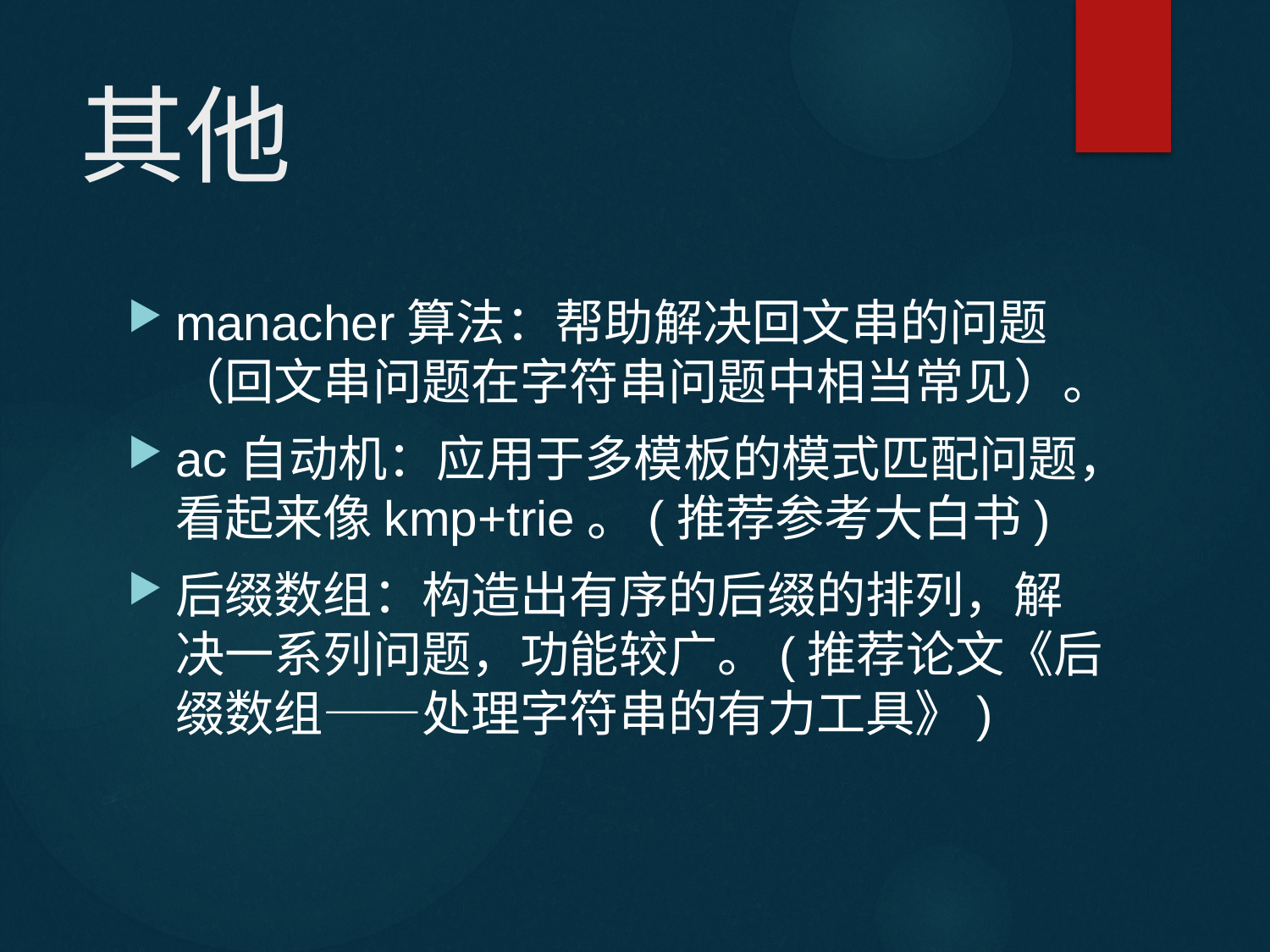

# 其他
manacher算法：帮助解决回文串的问题（回文串问题在字符串问题中相当常见）。
ac自动机：应用于多模板的模式匹配问题，看起来像kmp+trie。(推荐参考大白书)
后缀数组：构造出有序的后缀的排列，解决一系列问题，功能较广。(推荐论文《后缀数组——处理字符串的有力工具》)